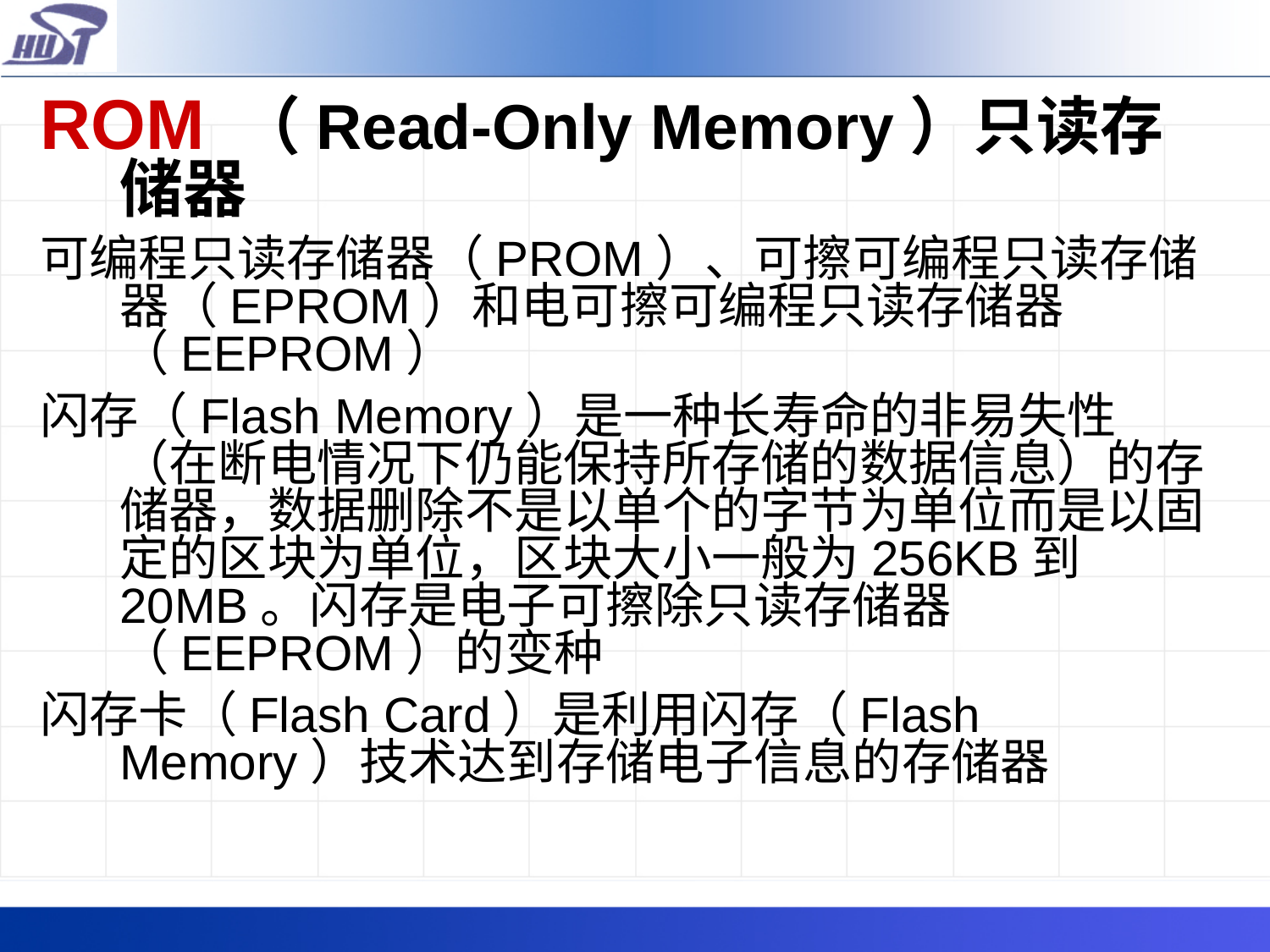

ROM （Read-Only Memory）只读存储器
可编程只读存储器（PROM）、可擦可编程只读存储器（EPROM）和电可擦可编程只读存储器（EEPROM）
闪存（Flash Memory）是一种长寿命的非易失性（在断电情况下仍能保持所存储的数据信息）的存储器，数据删除不是以单个的字节为单位而是以固定的区块为单位，区块大小一般为256KB到20MB。闪存是电子可擦除只读存储器（EEPROM）的变种
闪存卡（Flash Card）是利用闪存（Flash Memory）技术达到存储电子信息的存储器